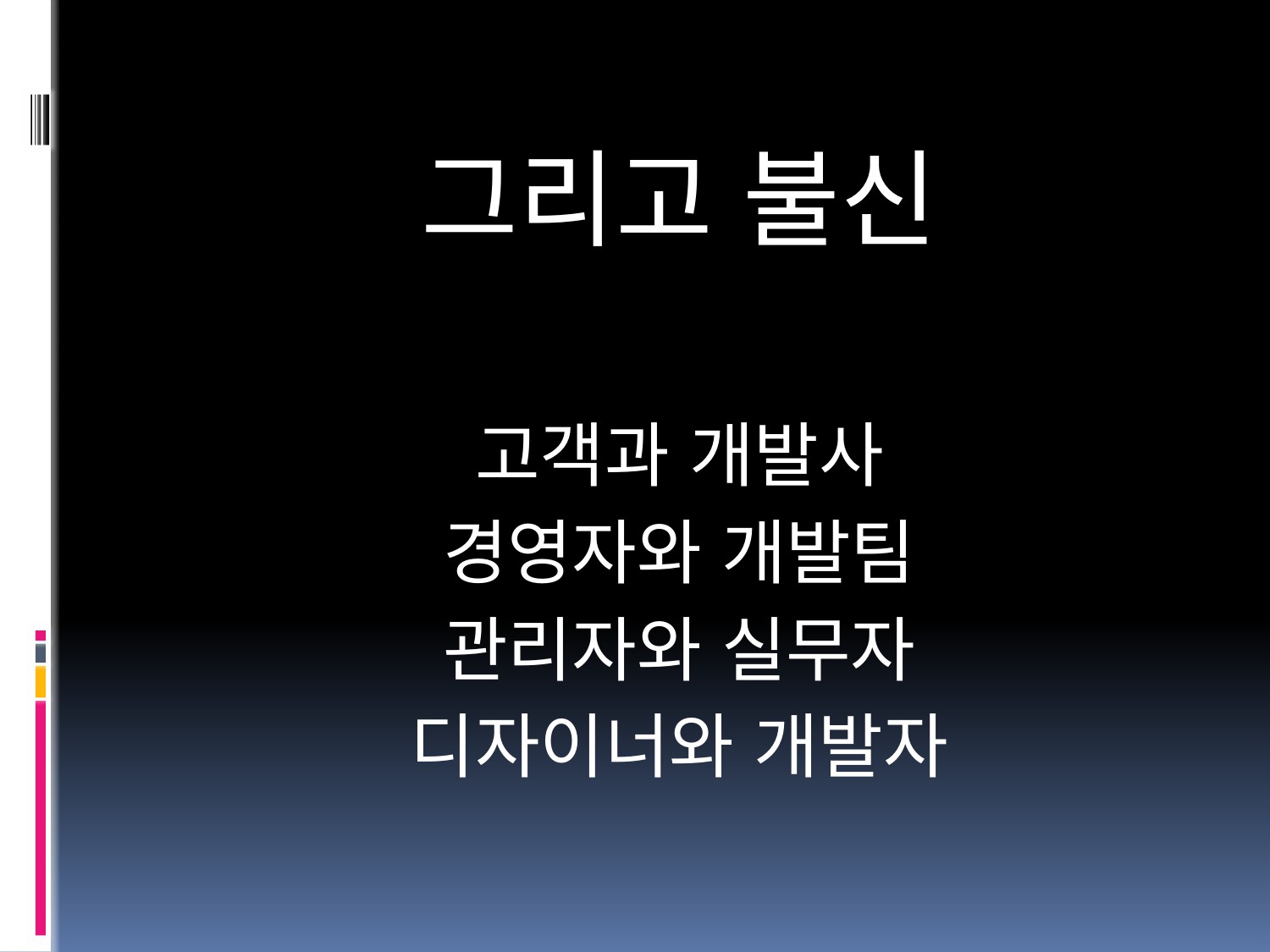

그리고 불신

고객과 개발사
경영자와 개발팀
관리자와 실무자
디자이너와 개발자